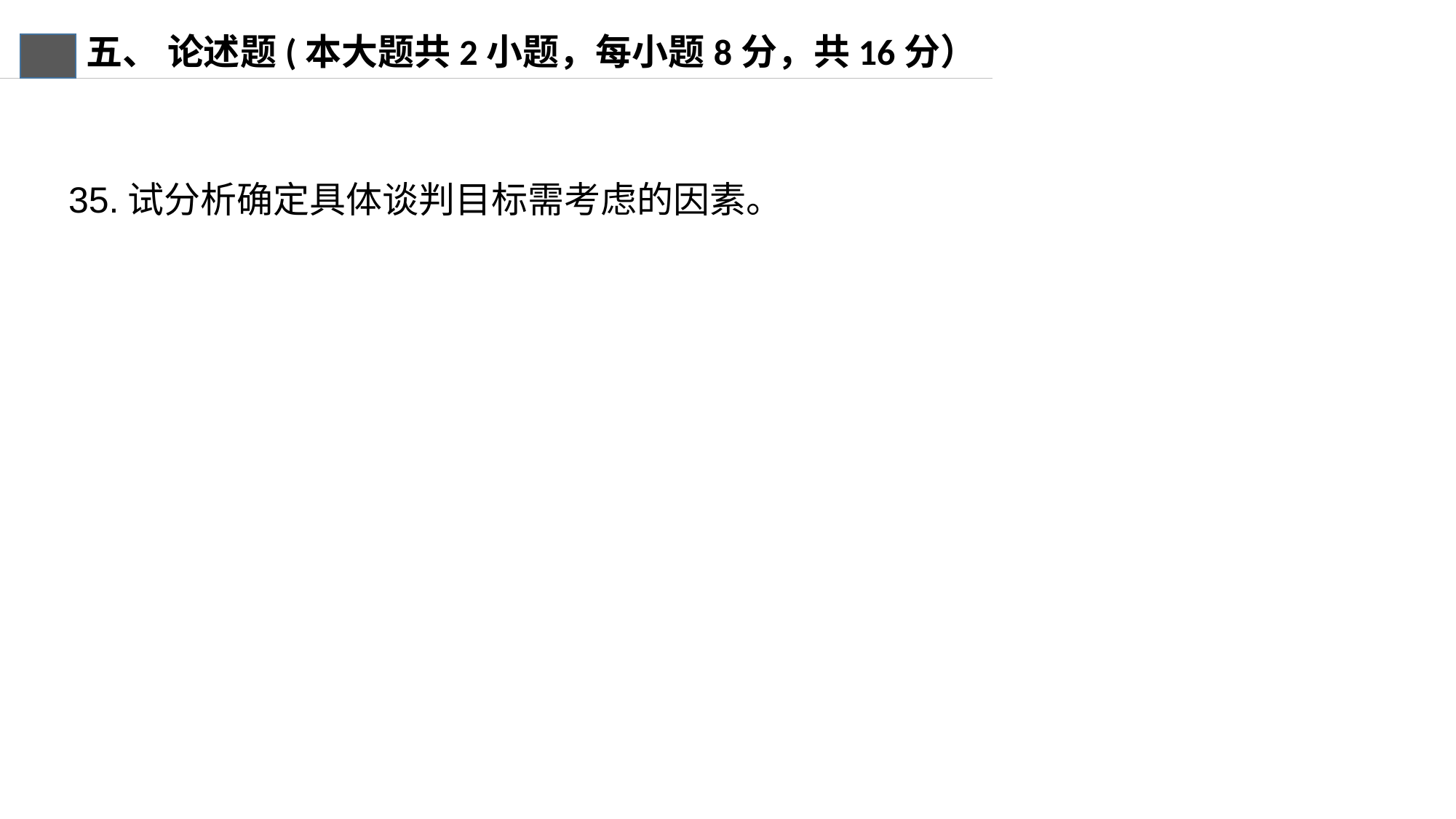

五、 论述题(本大题共2小题，每小题8分，共16分）

35.试分析确定具体谈判目标需考虑的因素。